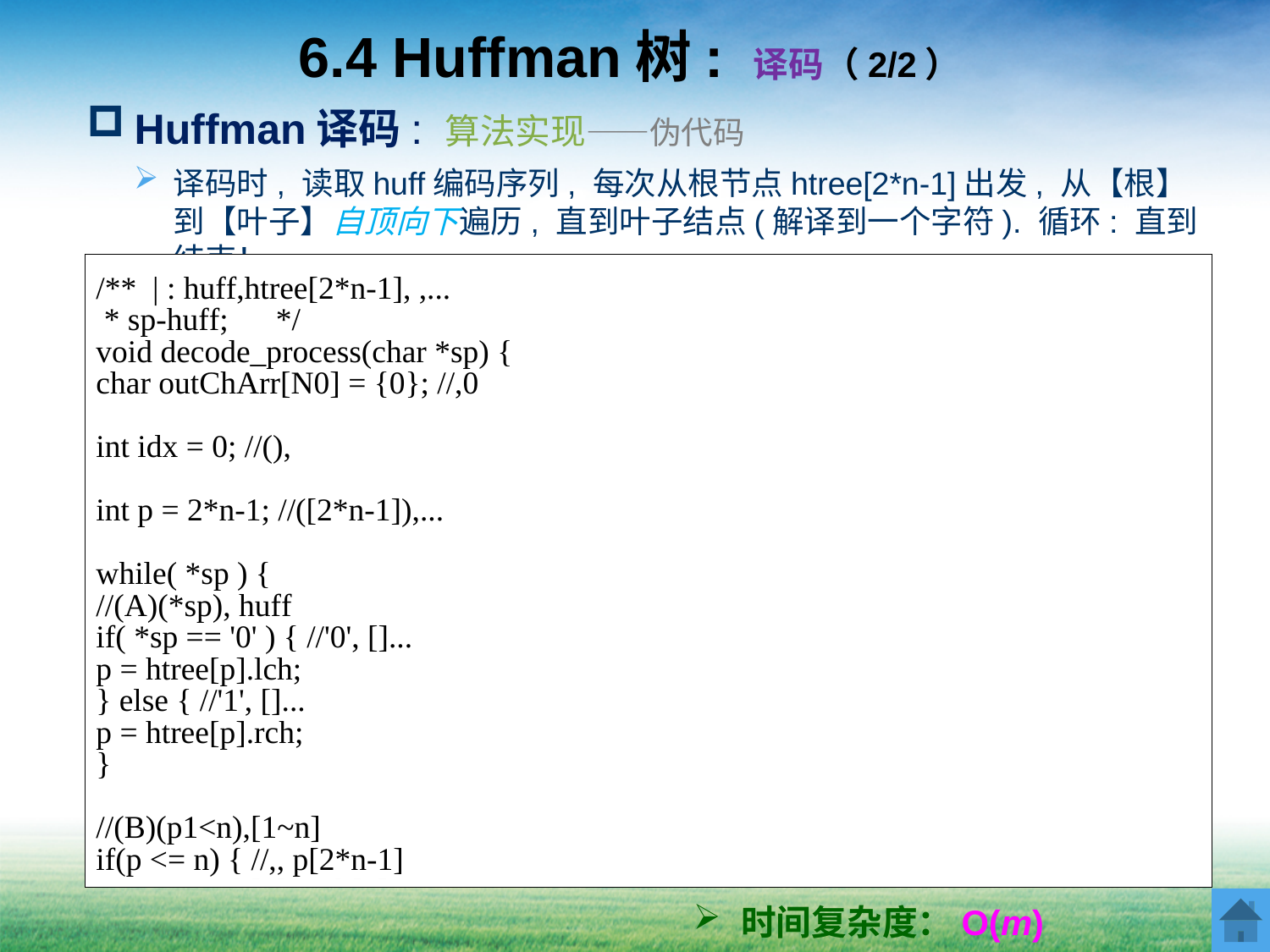

# 6.4 Huffman树: 译码（2/2）
Huffman译码: 算法实现——伪代码
译码时, 读取huff编码序列, 每次从根节点htree[2*n-1]出发, 从【根】到【叶子】自顶向下遍历, 直到叶子结点(解译到一个字符). 循环: 直到结束！
译码，从根到叶子自顶向下遍历，若编码串有m个0&1字符，时间复杂度为O(m)；
时间复杂度：O(m)